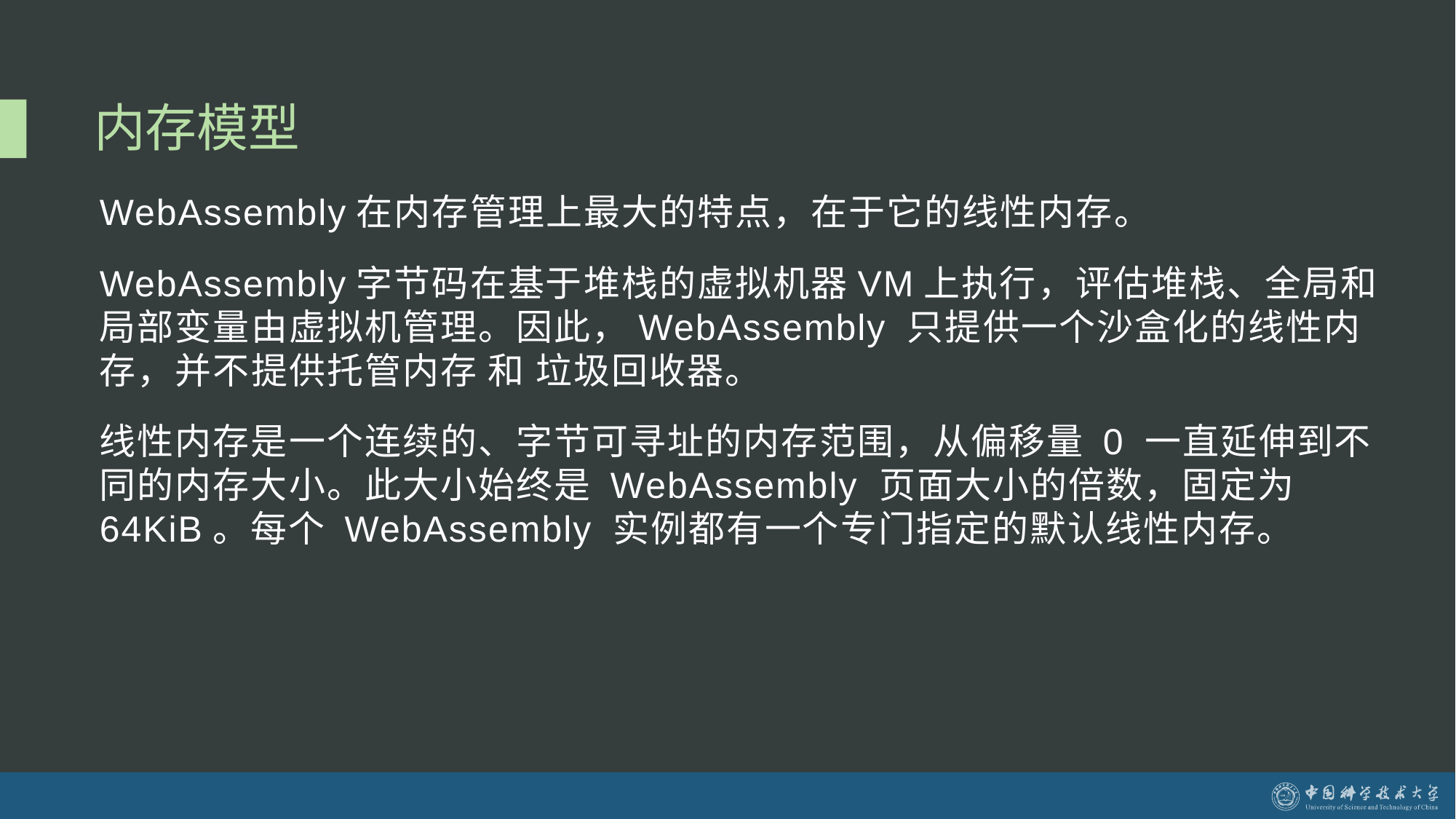

# 内存模型
WebAssembly在内存管理上最大的特点，在于它的线性内存。
WebAssembly字节码在基于堆栈的虚拟机器VM上执行，评估堆栈、全局和局部变量由虚拟机管理。因此，WebAssembly 只提供一个沙盒化的线性内存，并不提供托管内存 和 垃圾回收器。
线性内存是一个连续的、字节可寻址的内存范围，从偏移量 0 一直延伸到不同的内存大小。此大小始终是 WebAssembly 页面大小的倍数，固定为 64KiB。每个 WebAssembly 实例都有一个专门指定的默认线性内存。